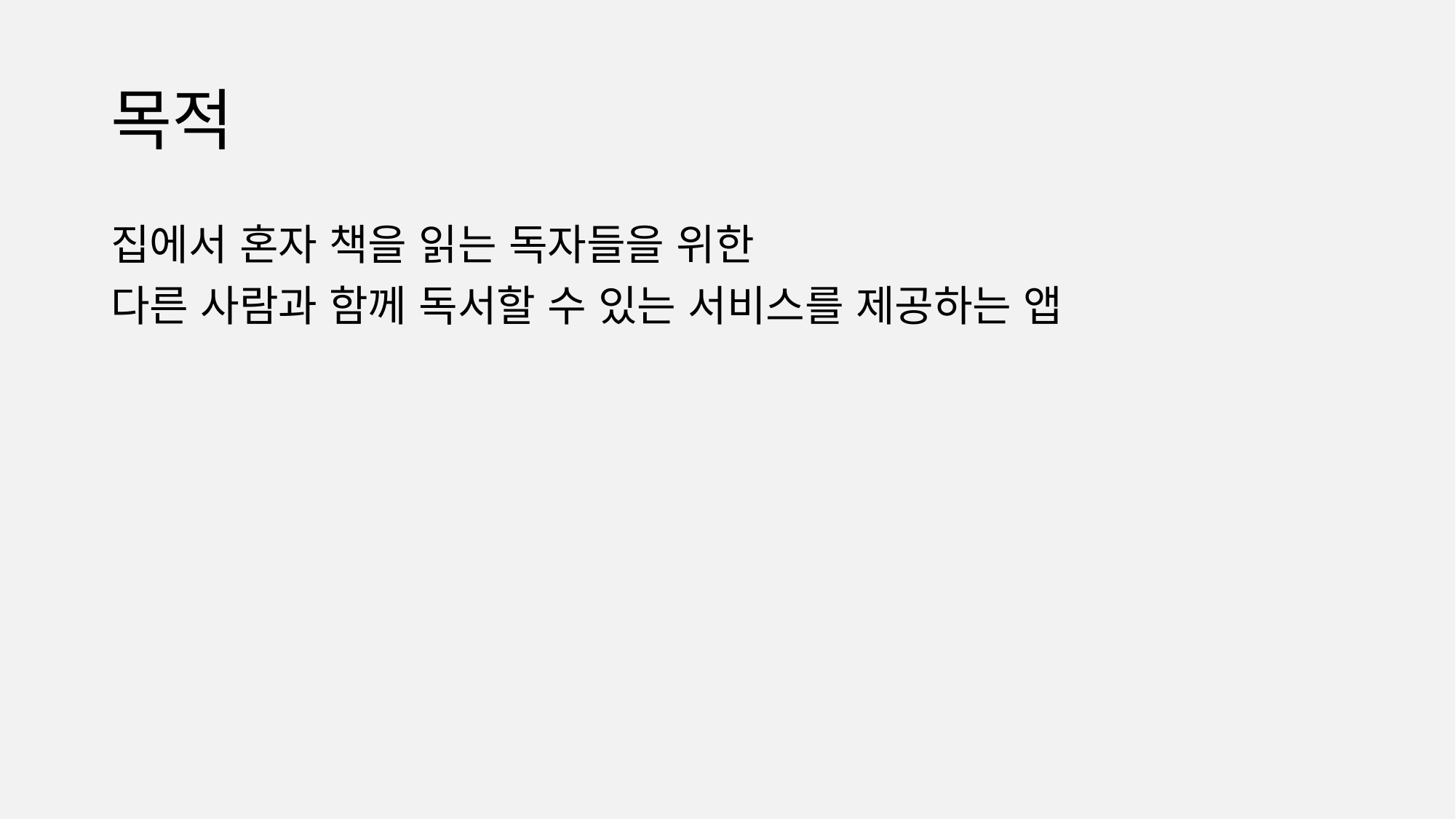

# 목적
집에서 혼자 책을 읽는 독자들을 위한
다른 사람과 함께 독서할 수 있는 서비스를 제공하는 앱